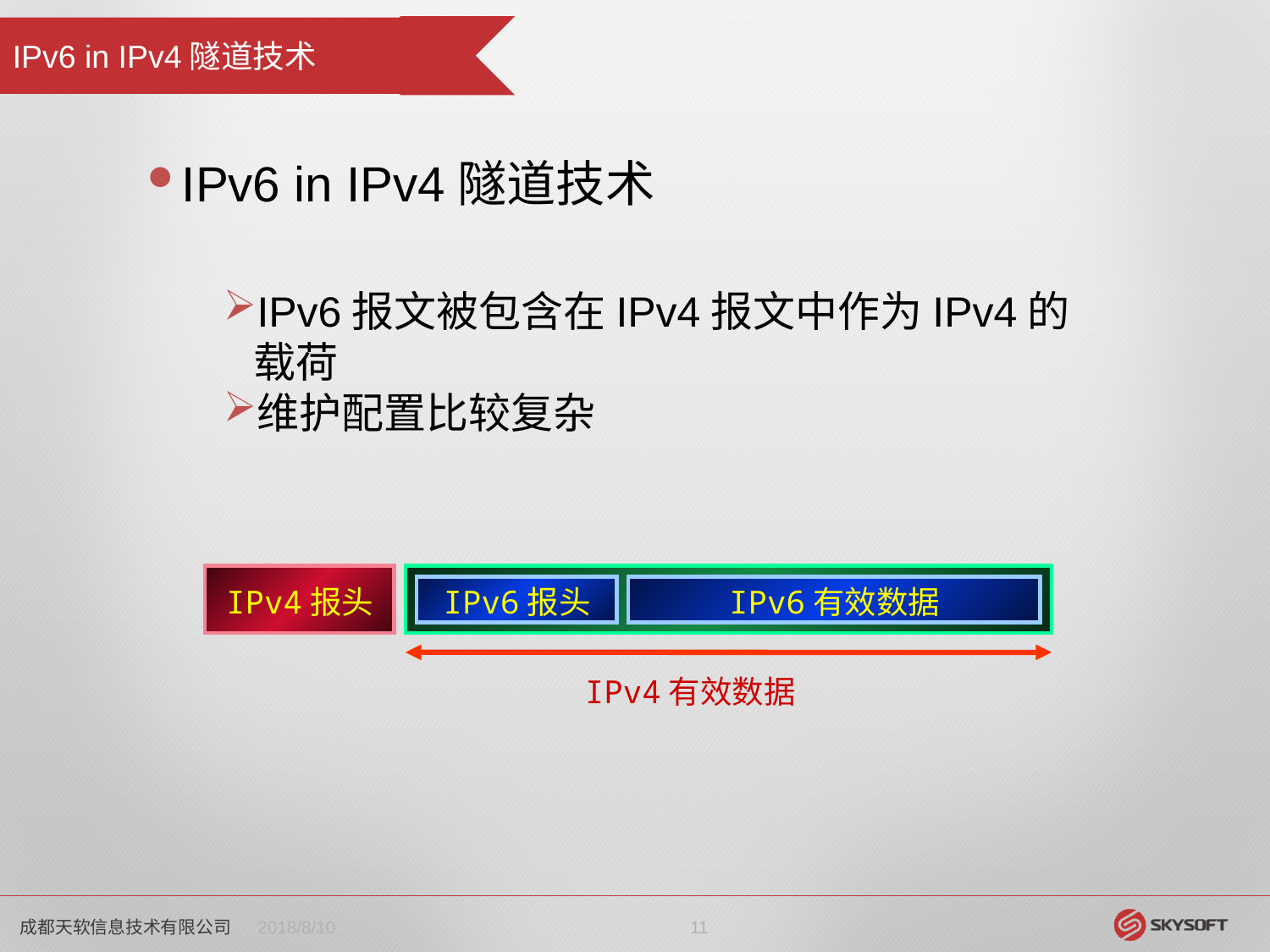

IPv6 in IPv4隧道技术

IPv6 in IPv4隧道技术

IPv6报文被包含在IPv4报文中作为IPv4的载荷
维护配置比较复杂
IPv4报头

IPv6报头
IPv6有效数据

IPv4有效数据
成都天软信息技术有限公司
2018/8/10
11